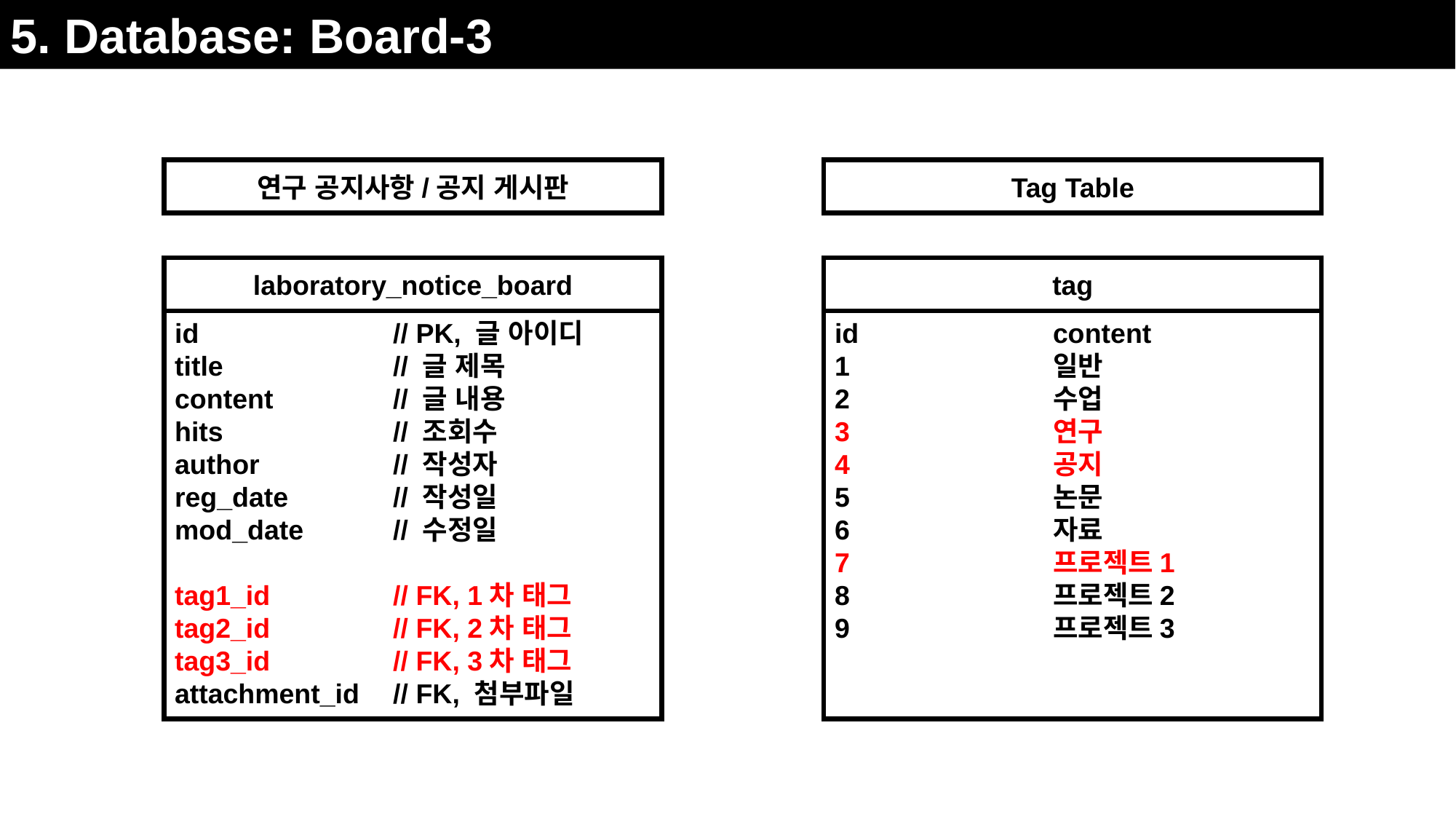

5. Database: Board-3
연구 공지사항/공지 게시판
Tag Table
laboratory_notice_board
tag
id		// PK, 글 아이디
title		// 글 제목
content		// 글 내용
hits		// 조회수
author		// 작성자
reg_date	// 작성일
mod_date	// 수정일

tag1_id		// FK, 1차 태그
tag2_id		// FK, 2차 태그
tag3_id		// FK, 3차 태그
attachment_id	// FK, 첨부파일
id		content
1		일반
2		수업
3		연구
4		공지
5		논문
6		자료
7		프로젝트1
8		프로젝트2
9		프로젝트3